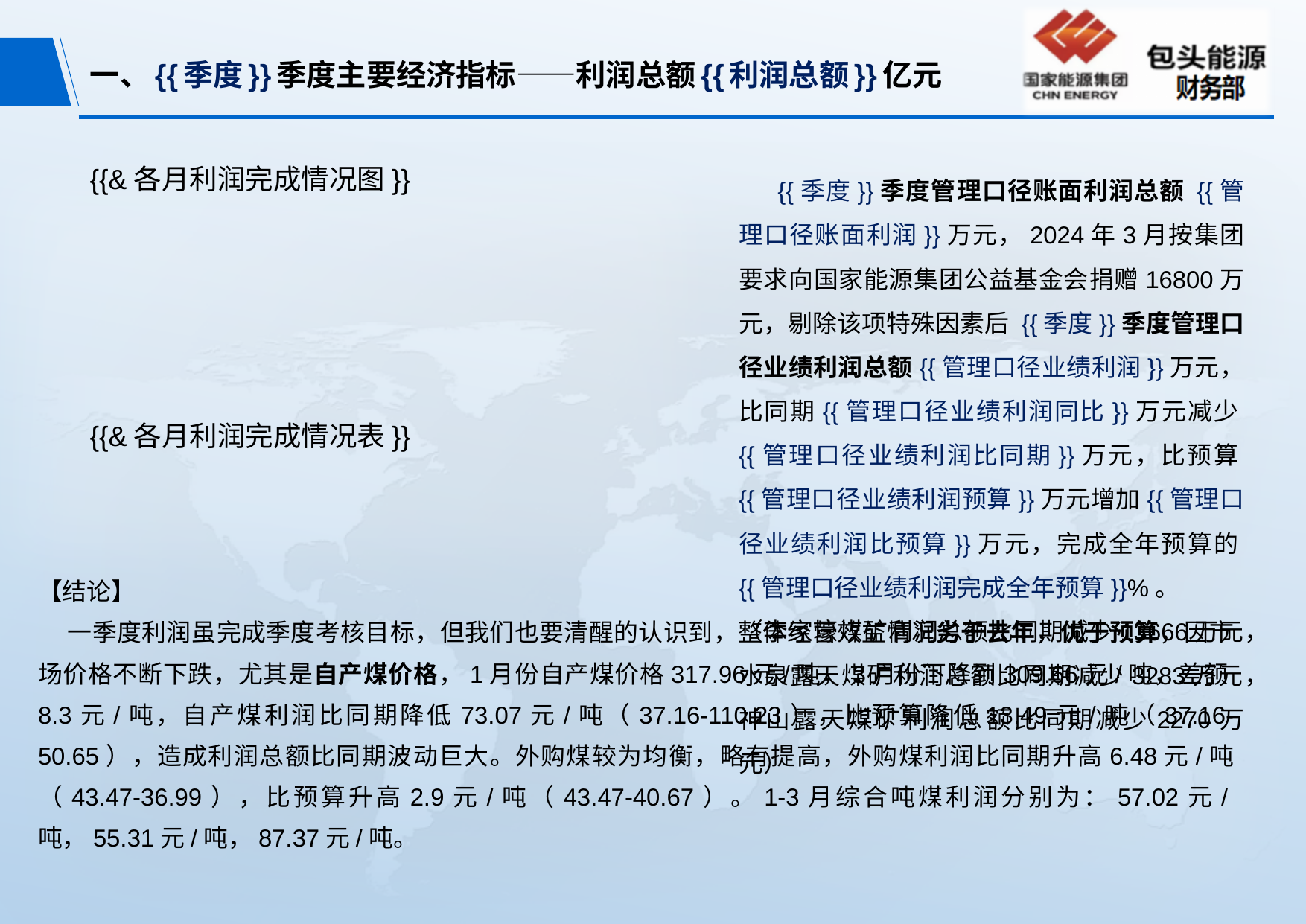

# 一、{{季度}}季度主要经济指标——利润总额{{利润总额}}亿元
     {{季度}}季度管理口径账面利润总额 {{管理口径账面利润}}万元，2024年3月按集团要求向国家能源集团公益基金会捐赠16800万元，剔除该项特殊因素后 {{季度}}季度管理口径业绩利润总额{{管理口径业绩利润}}万元，比同期{{管理口径业绩利润同比}}万元减少{{管理口径业绩利润比同期}}万元，比预算{{管理口径业绩利润预算}}万元增加{{管理口径业绩利润比预算}}万元，完成全年预算的{{管理口径业绩利润完成全年预算}}%。
（李家壕煤矿利润总额比同期减少13666万元，水泉露天煤矿利润总额比同期减少3283万元，神山露天煤矿利润总额比同期减少2270万元）

{{&各月利润完成情况图}}
{{&各月利润完成情况表}}
【结论】
    一季度利润虽完成季度考核目标，但我们也要清醒的认识到，整体经营效益情况劣于去年，优于预算，因市场价格不断下跌，尤其是自产煤价格，1月份自产煤价格317.96元/吨，3月份下降到309.66元/吨，差额8.3元/吨，自产煤利润比同期降低73.07元/吨（37.16-110.23），比预算降低13.49元/吨（37.16-50.65），造成利润总额比同期波动巨大。外购煤较为均衡，略有提高，外购煤利润比同期升高6.48元/吨（43.47-36.99），比预算升高2.9元/吨（43.47-40.67）。1-3月综合吨煤利润分别为：57.02元/吨，55.31元/吨，87.37元/吨。
19